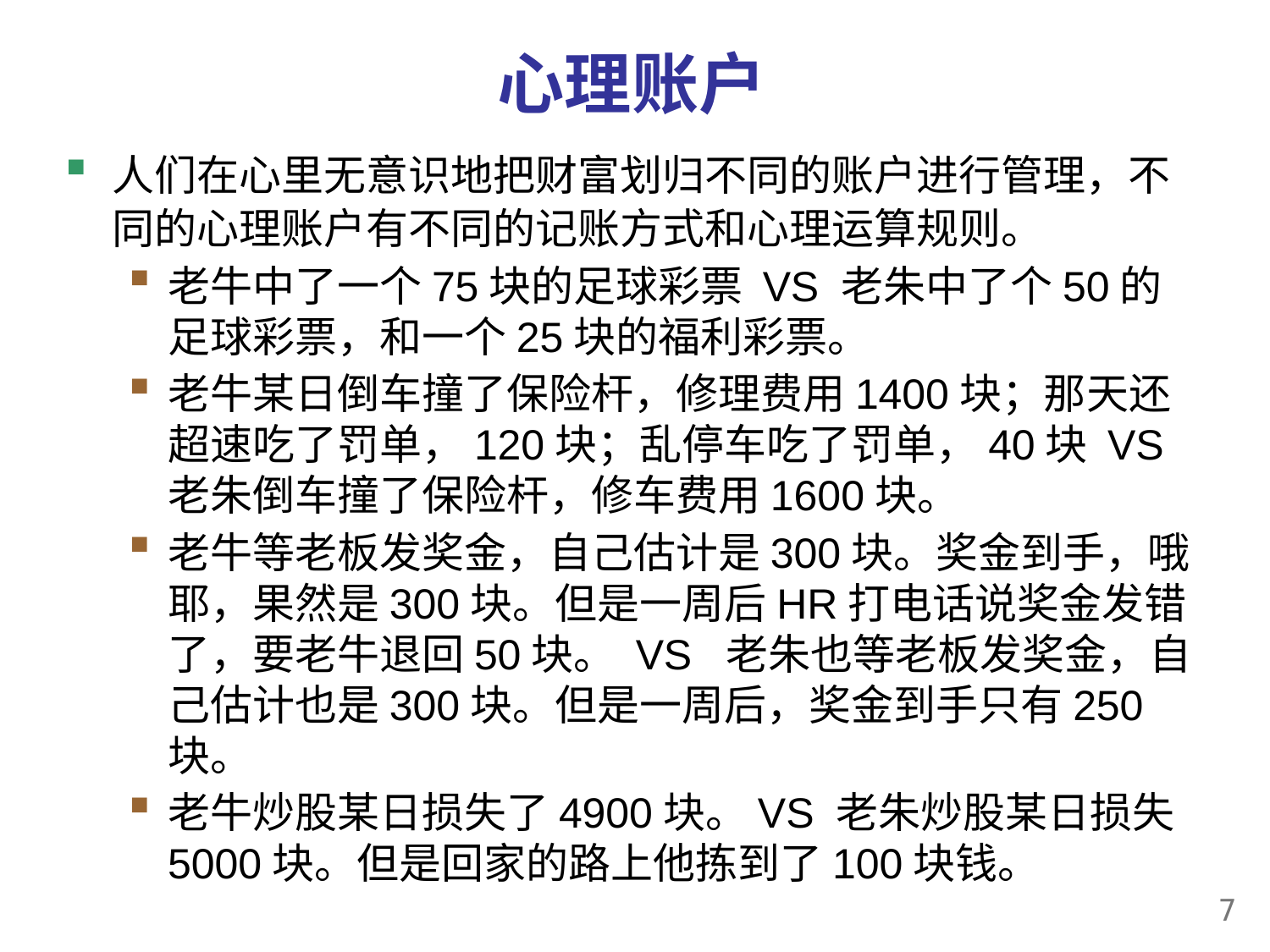

# 心理账户
人们在心里无意识地把财富划归不同的账户进行管理，不同的心理账户有不同的记账方式和心理运算规则。
老牛中了一个75块的足球彩票 VS 老朱中了个50的足球彩票，和一个25块的福利彩票。
老牛某日倒车撞了保险杆，修理费用1400块；那天还超速吃了罚单，120块；乱停车吃了罚单，40块 VS 老朱倒车撞了保险杆，修车费用1600块。
老牛等老板发奖金，自己估计是300块。奖金到手，哦耶，果然是300块。但是一周后HR打电话说奖金发错了，要老牛退回50块。 VS  老朱也等老板发奖金，自己估计也是300块。但是一周后，奖金到手只有250块。
老牛炒股某日损失了4900块。VS 老朱炒股某日损失5000块。但是回家的路上他拣到了100块钱。

7